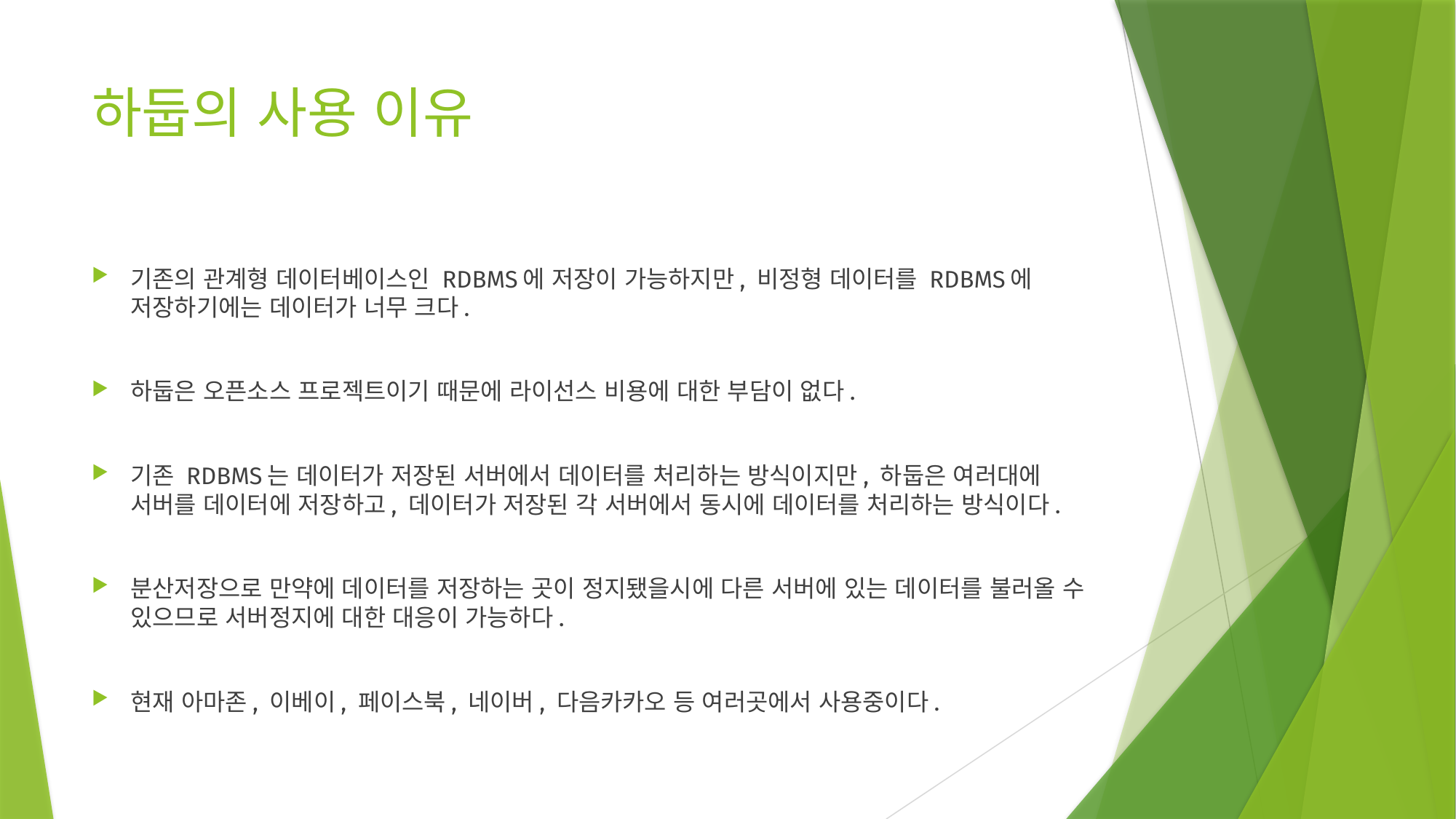

# 하둡의 사용 이유
기존의 관계형 데이터베이스인 RDBMS에 저장이 가능하지만, 비정형 데이터를 RDBMS에 저장하기에는 데이터가 너무 크다.

하둡은 오픈소스 프로젝트이기 때문에 라이선스 비용에 대한 부담이 없다.

기존 RDBMS는 데이터가 저장된 서버에서 데이터를 처리하는 방식이지만, 하둡은 여러대에 서버를 데이터에 저장하고, 데이터가 저장된 각 서버에서 동시에 데이터를 처리하는 방식이다.

분산저장으로 만약에 데이터를 저장하는 곳이 정지됐을시에 다른 서버에 있는 데이터를 불러올 수 있으므로 서버정지에 대한 대응이 가능하다.

현재 아마존, 이베이, 페이스북, 네이버, 다음카카오 등 여러곳에서 사용중이다.